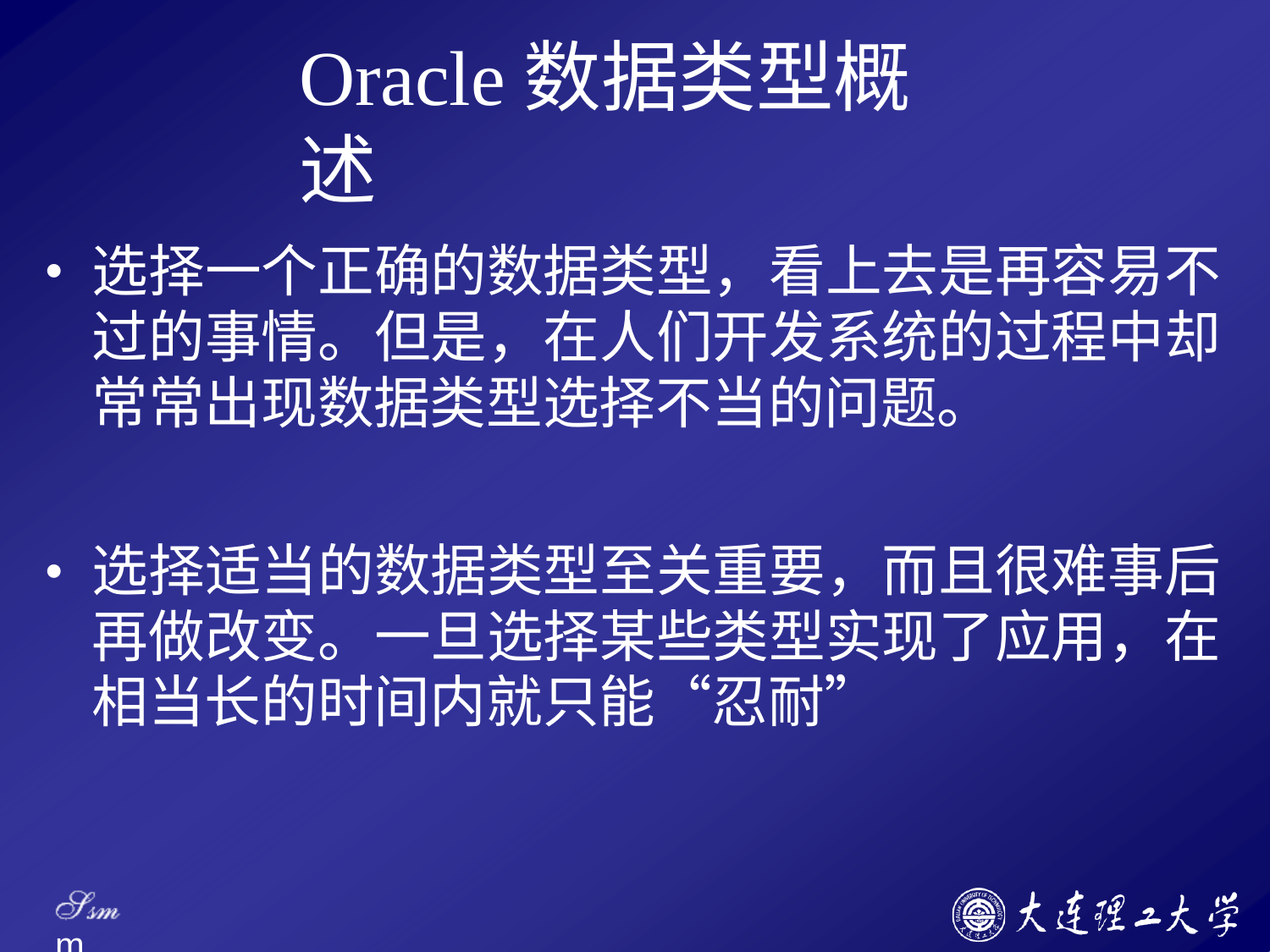

# Oracle数据类型概述
选择一个正确的数据类型，看上去是再容易不 过的事情。但是，在人们开发系统的过程中却 常常出现数据类型选择不当的问题。

选择适当的数据类型至关重要，而且很难事后 再做改变。一旦选择某些类型实现了应用，在 相当长的时间内就只能“忍耐”

Ssm